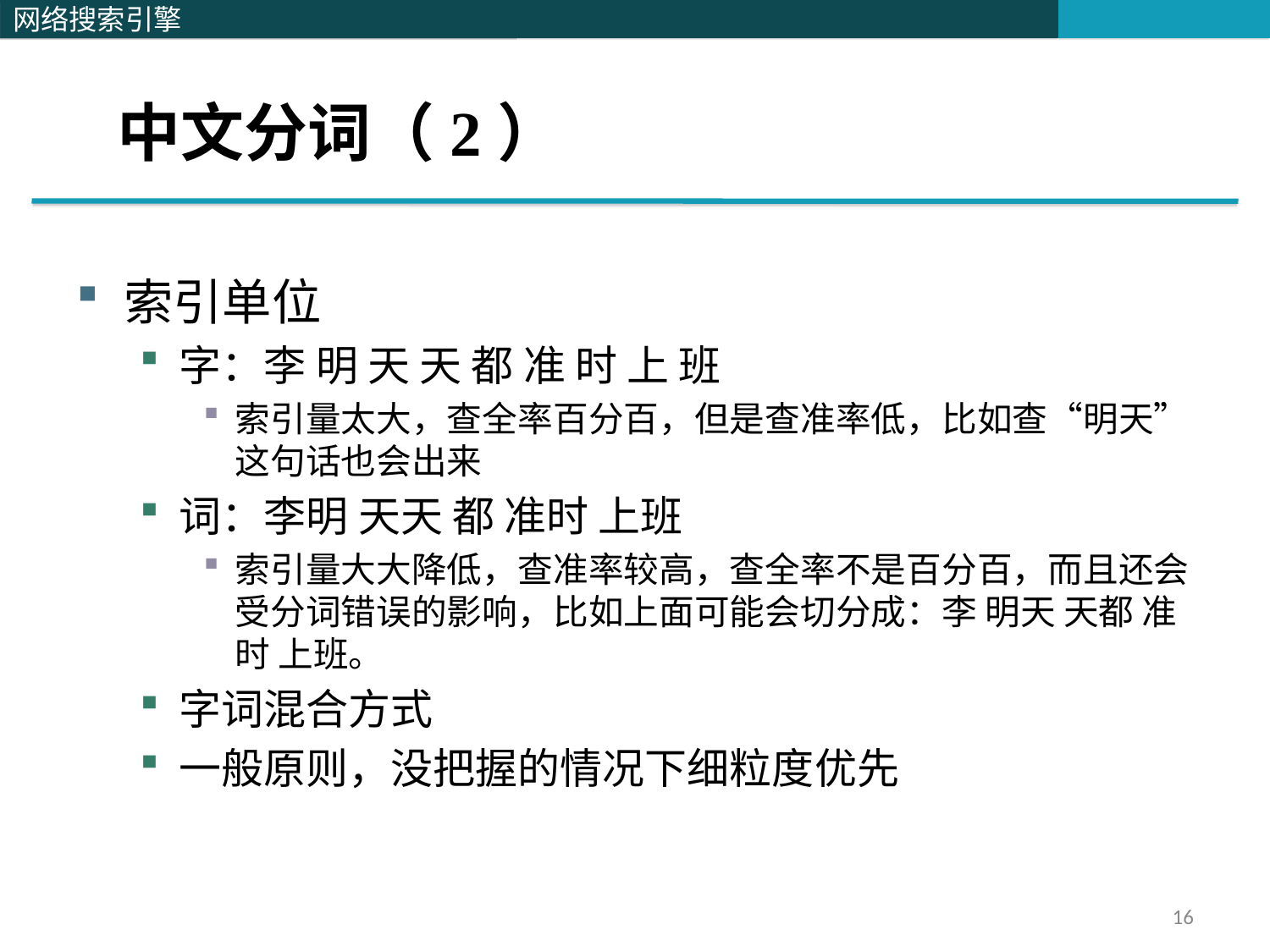

# 中文分词（2）
索引单位
字：李 明 天 天 都 准 时 上 班
索引量太大，查全率百分百，但是查准率低，比如查“明天” 这句话也会出来
词：李明 天天 都 准时 上班
索引量大大降低，查准率较高，查全率不是百分百，而且还会受分词错误的影响，比如上面可能会切分成：李 明天 天都 准时 上班。
字词混合方式
一般原则，没把握的情况下细粒度优先
16